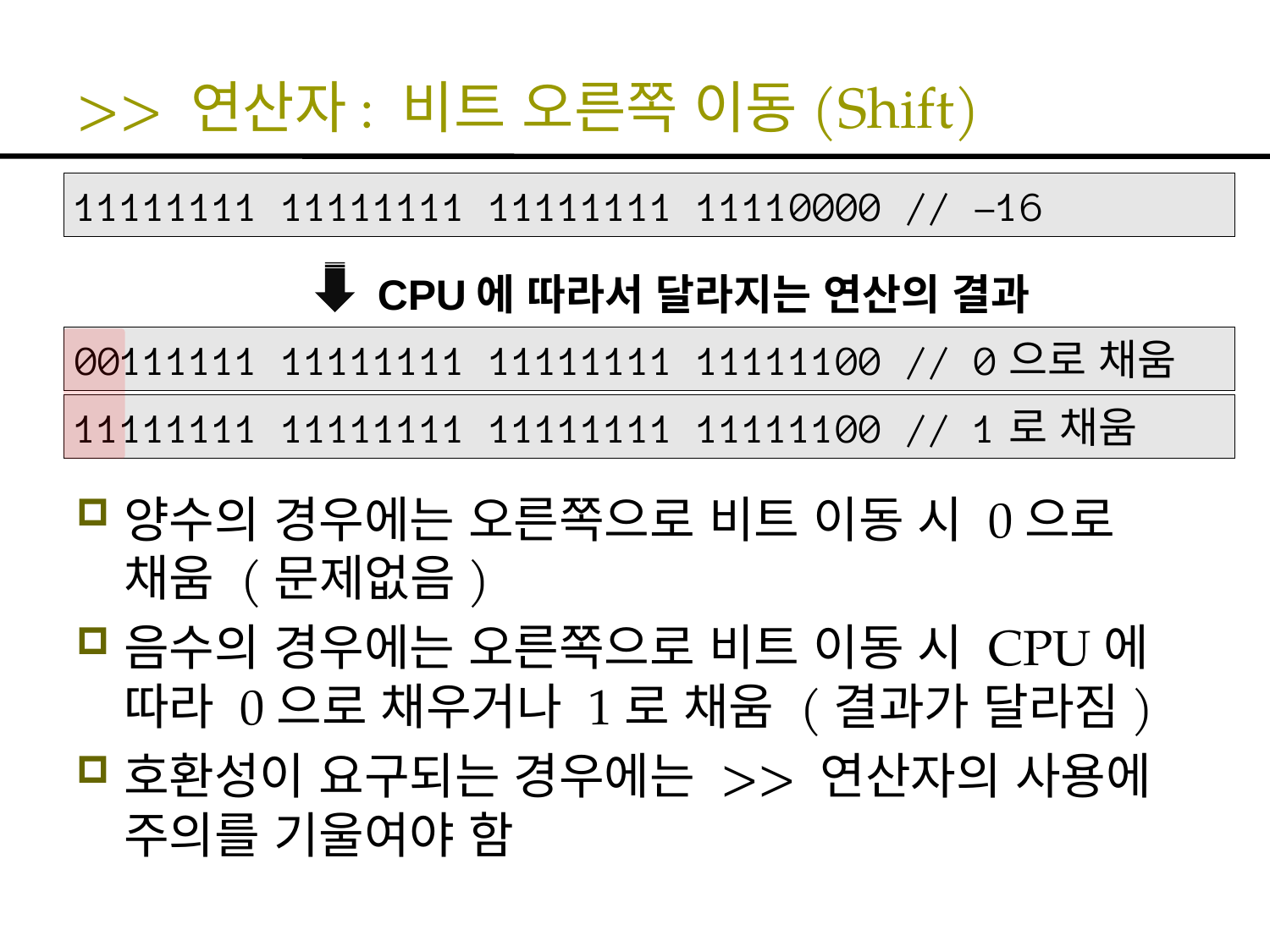

# >> 연산자: 비트 오른쪽 이동(Shift)
11111111 11111111 11111111 11110000 // -16
CPU에 따라서 달라지는 연산의 결과

00111111 11111111 11111111 11111100 // 0으로 채움

11111111 11111111 11111111 11111100 // 1로 채움
양수의 경우에는 오른쪽으로 비트 이동 시 0으로 채움 (문제없음)
음수의 경우에는 오른쪽으로 비트 이동 시 CPU에 따라 0으로 채우거나 1로 채움 (결과가 달라짐)
호환성이 요구되는 경우에는 >> 연산자의 사용에 주의를 기울여야 함